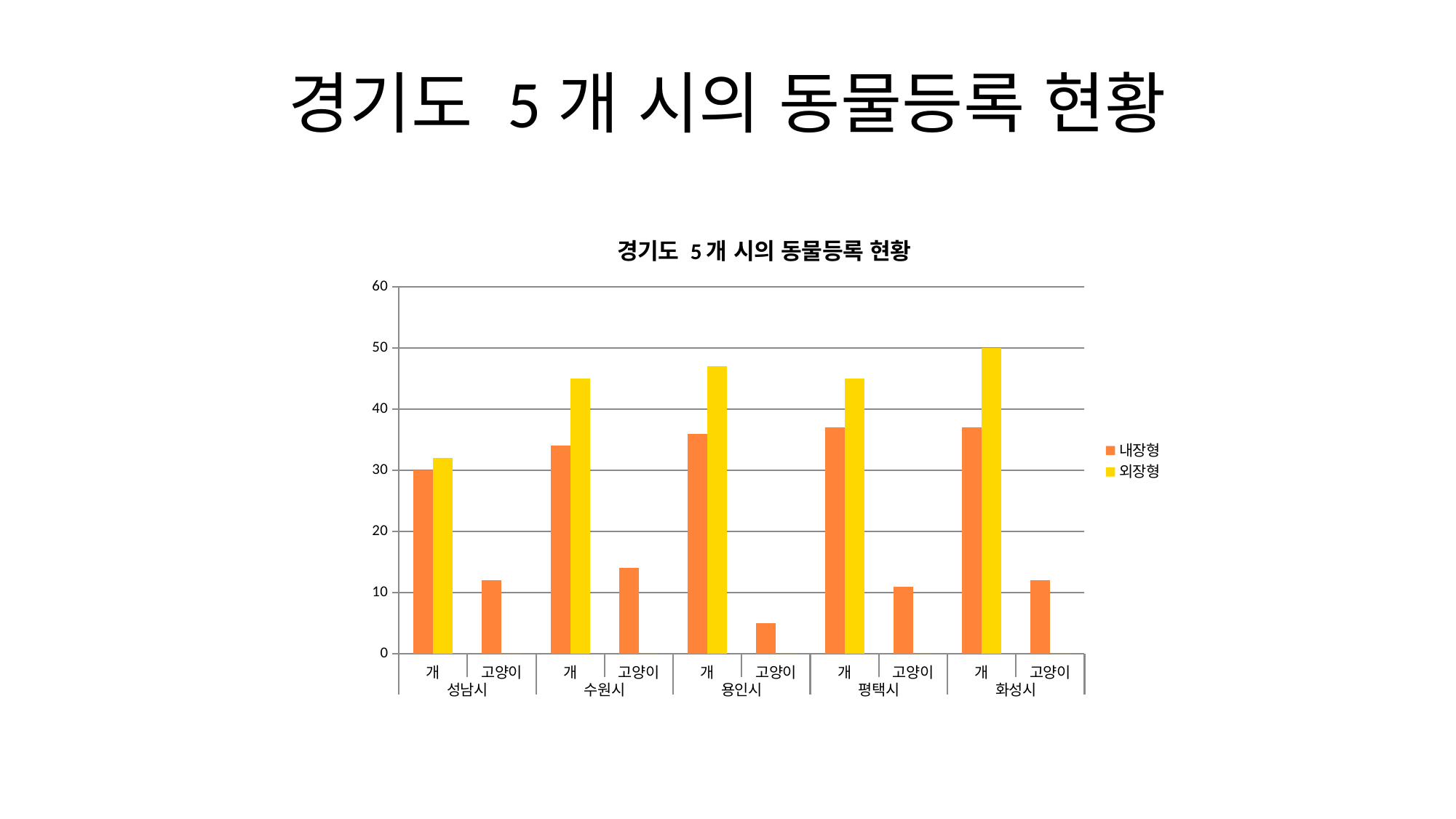

# 경기도 5개 시의 동물등록 현황

### Chart: 경기도 5개 시의 동물등록 현황

| Category | 내장형 | 외장형 |
|---|---|---|
| 개 | 30.0 | 32.0 |
| 고양이 | 12.0 | 0.0 |
| 개 | 34.0 | 45.0 |
| 고양이 | 14.0 | 0.0 |
| 개 | 36.0 | 47.0 |
| 고양이 | 5.0 | 0.0 |
| 개 | 37.0 | 45.0 |
| 고양이 | 11.0 | 0.0 |
| 개 | 37.0 | 50.0 |
| 고양이 | 12.0 | 0.0 |